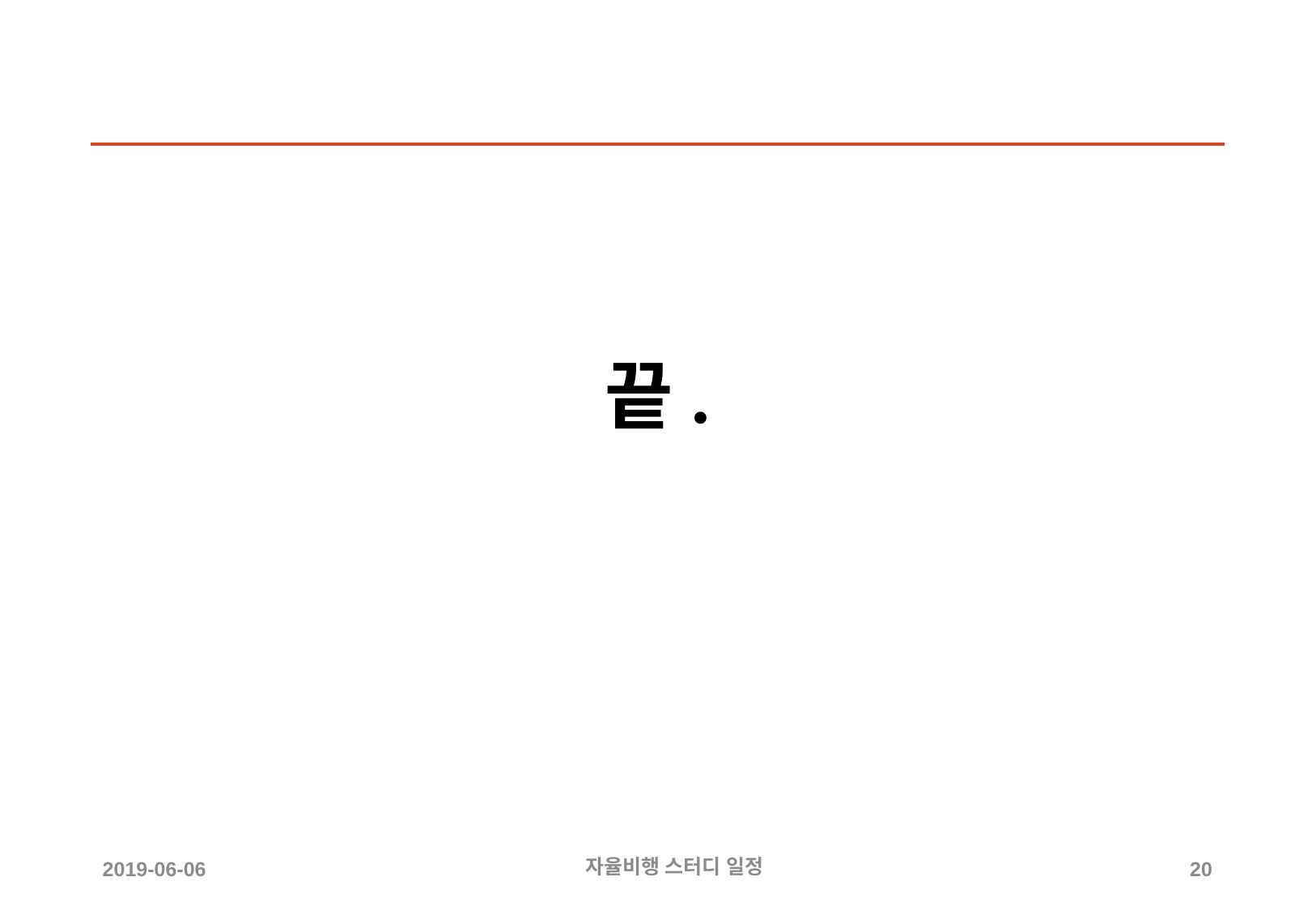

# 끝.
2019-06-06
자율비행 스터디 일정
20